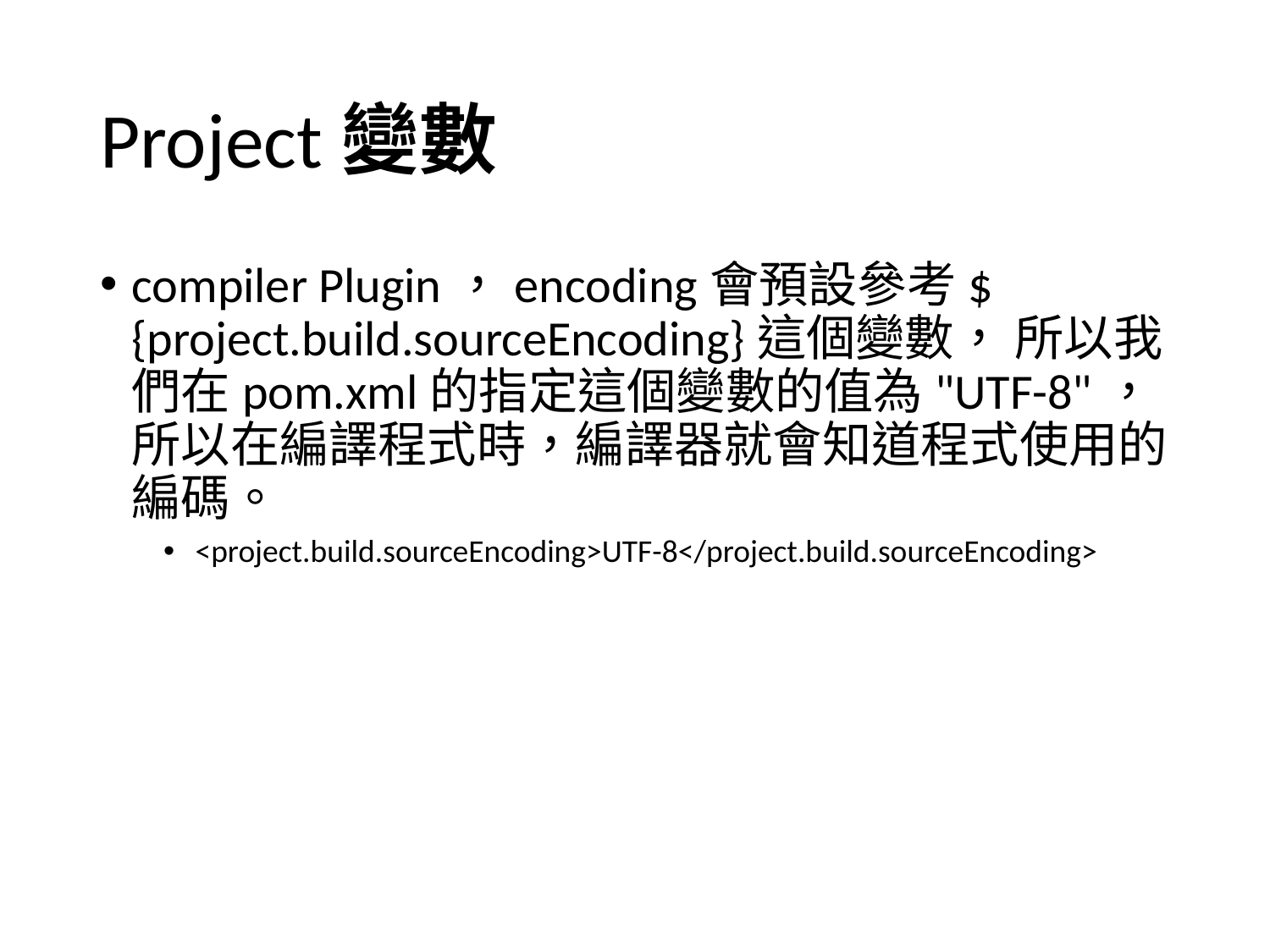

# Project變數
compiler Plugin，encoding會預設參考${project.build.sourceEncoding}這個變數， 所以我們在pom.xml的指定這個變數的值為"UTF-8"，所以在編譯程式時，編譯器就會知道程式使用的編碼。
<project.build.sourceEncoding>UTF-8</project.build.sourceEncoding>